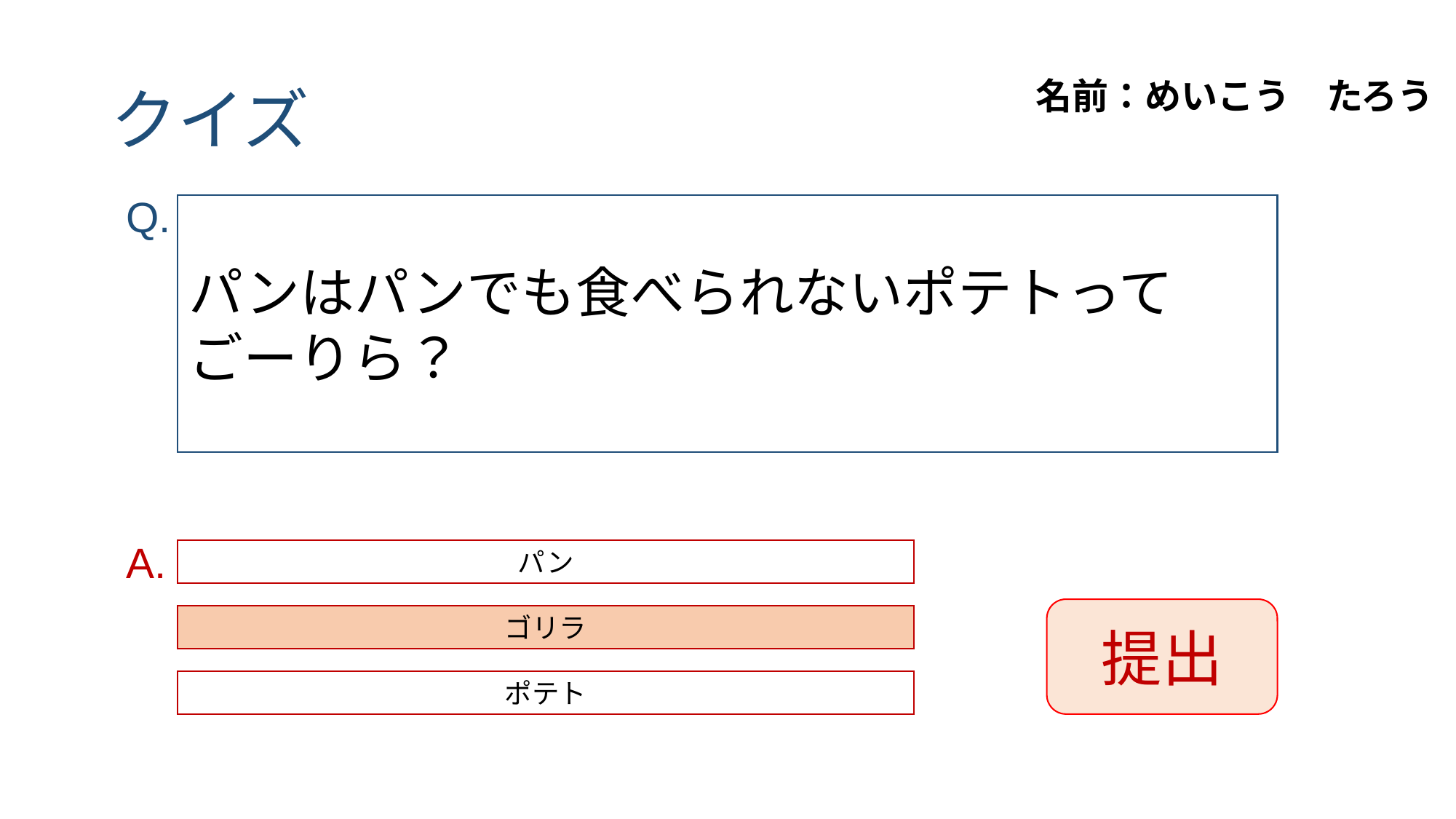

# クイズ
名前：めいこう　たろう
Q.
パンはパンでも食べられないポテトってごーりら？れば
A.
パン
提出
ゴリラ
ポテト